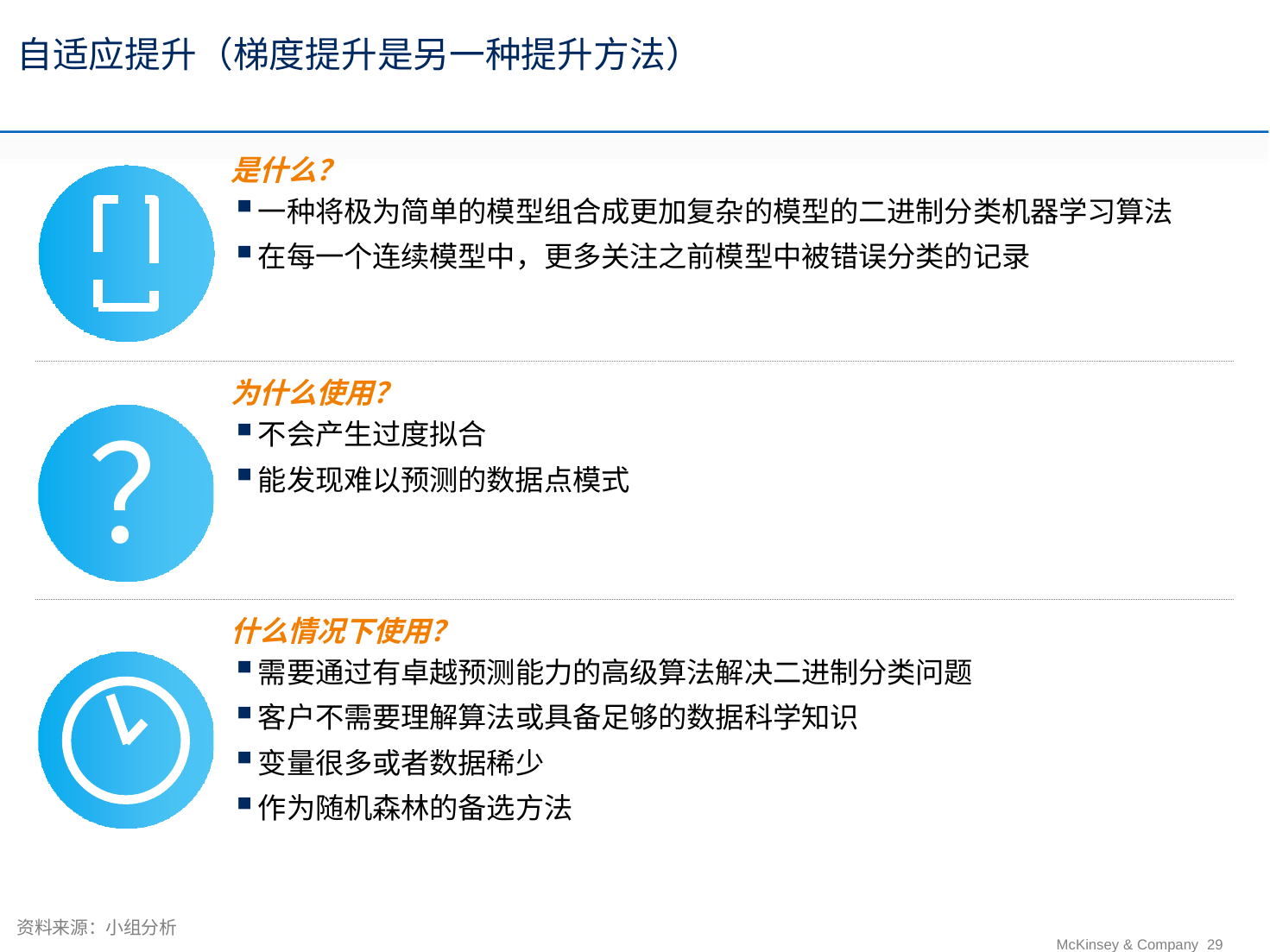

# Adaboost (adaptive boosting)
自适应提升（梯度提升是另一种提升方法）

是什么？
一种将极为简单的模型组合成更加复杂的模型的二进制分类机器学习算法
在每一个连续模型中，更多关注之前模型中被错误分类的记录

为什么使用？
不会产生过度拟合
能发现难以预测的数据点模式

？

什么情况下使用？
需要通过有卓越预测能力的高级算法解决二进制分类问题
客户不需要理解算法或具备足够的数据科学知识
变量很多或者数据稀少
作为随机森林的备选方法

资料来源：小组分析
McKinsey & Company 29